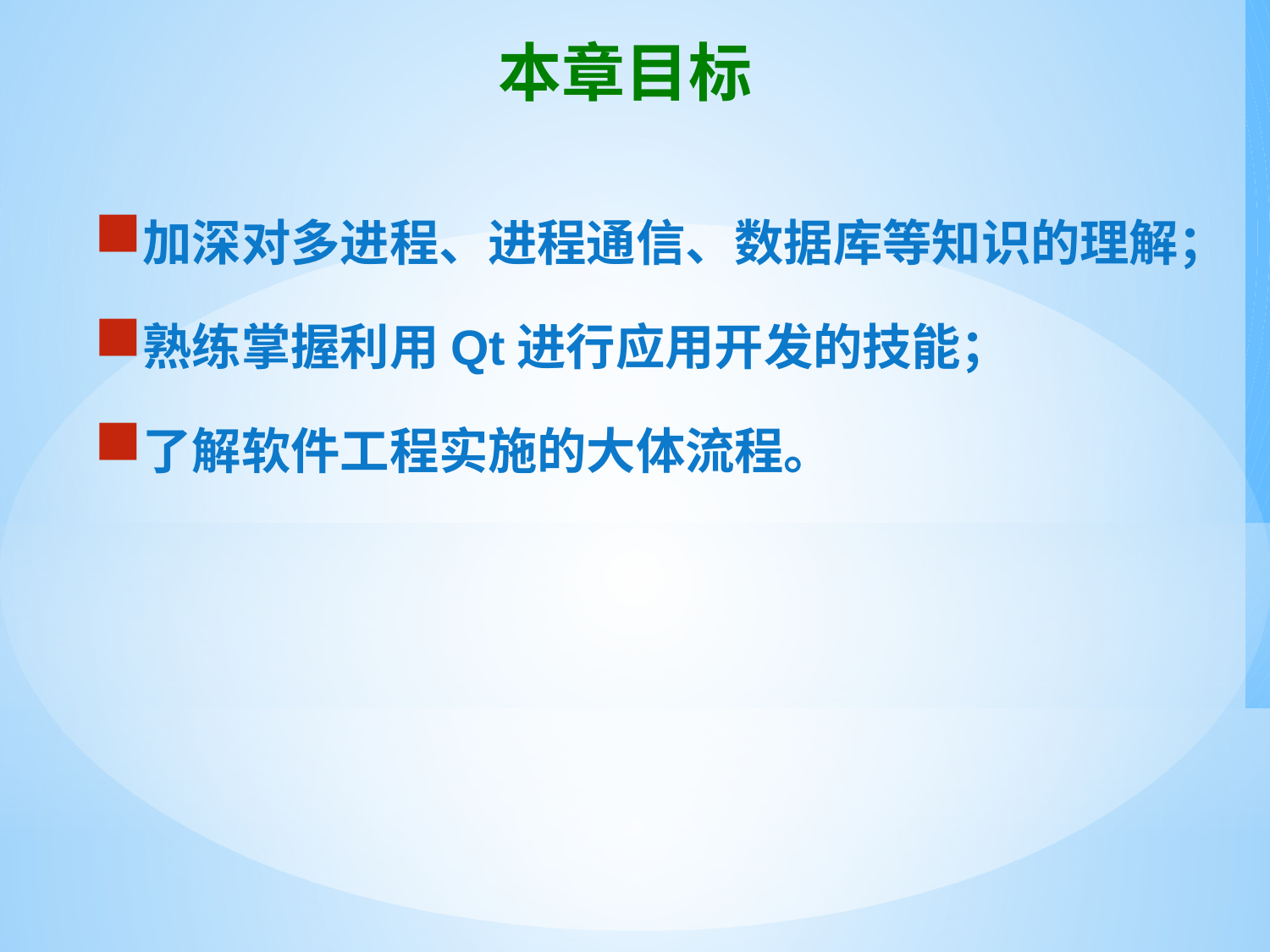

# 本章目标
加深对多进程、进程通信、数据库等知识的理解；
熟练掌握利用Qt进行应用开发的技能；
了解软件工程实施的大体流程。